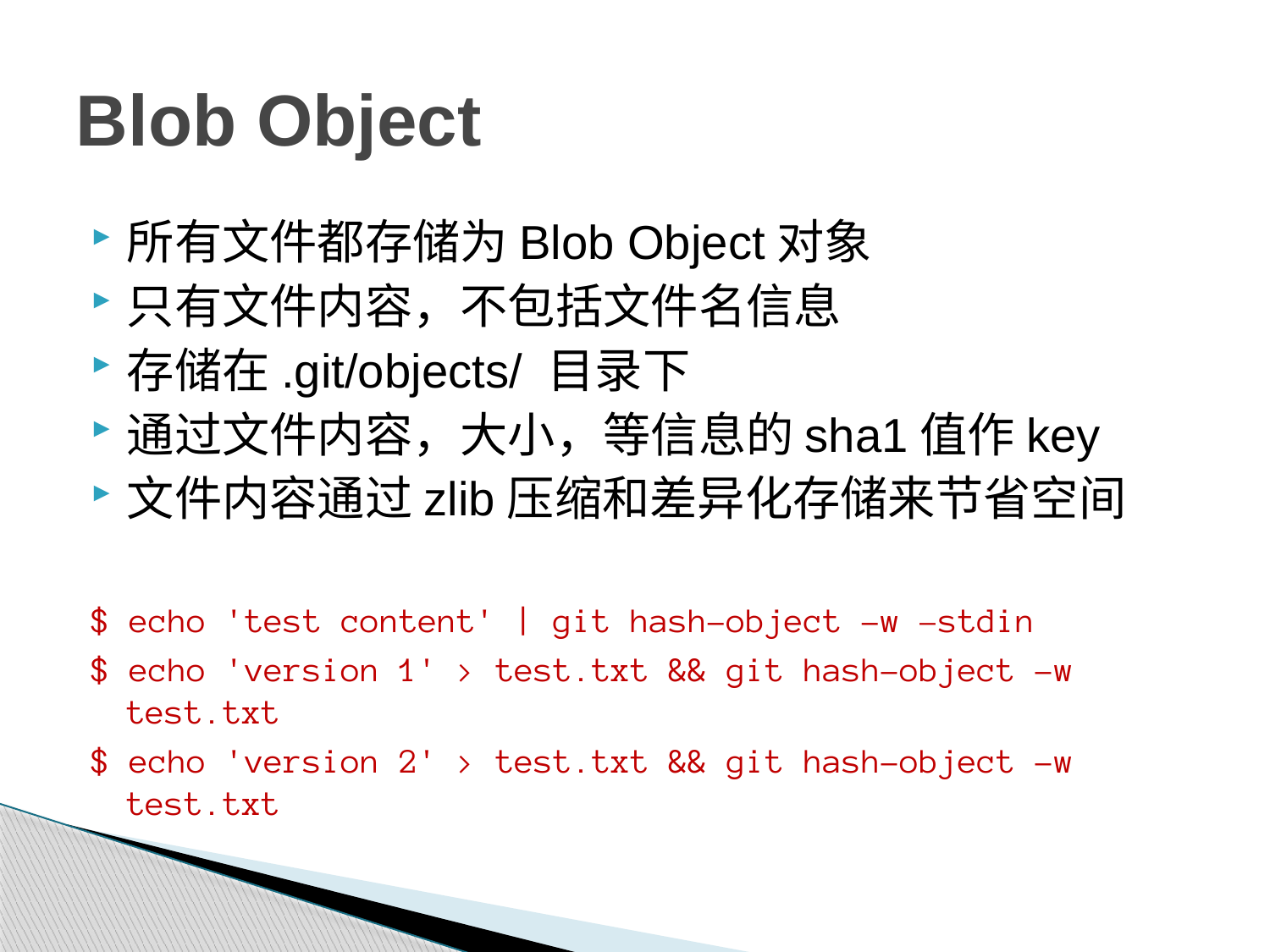

# Blob Object
所有文件都存储为Blob Object对象
只有文件内容，不包括文件名信息
存储在.git/objects/ 目录下
通过文件内容，大小，等信息的sha1值作key
文件内容通过zlib压缩和差异化存储来节省空间

$ echo 'test content' | git hash-object -w –stdin
$ echo 'version 1' > test.txt && git hash-object -w test.txt
$ echo 'version 2' > test.txt && git hash-object -w test.txt